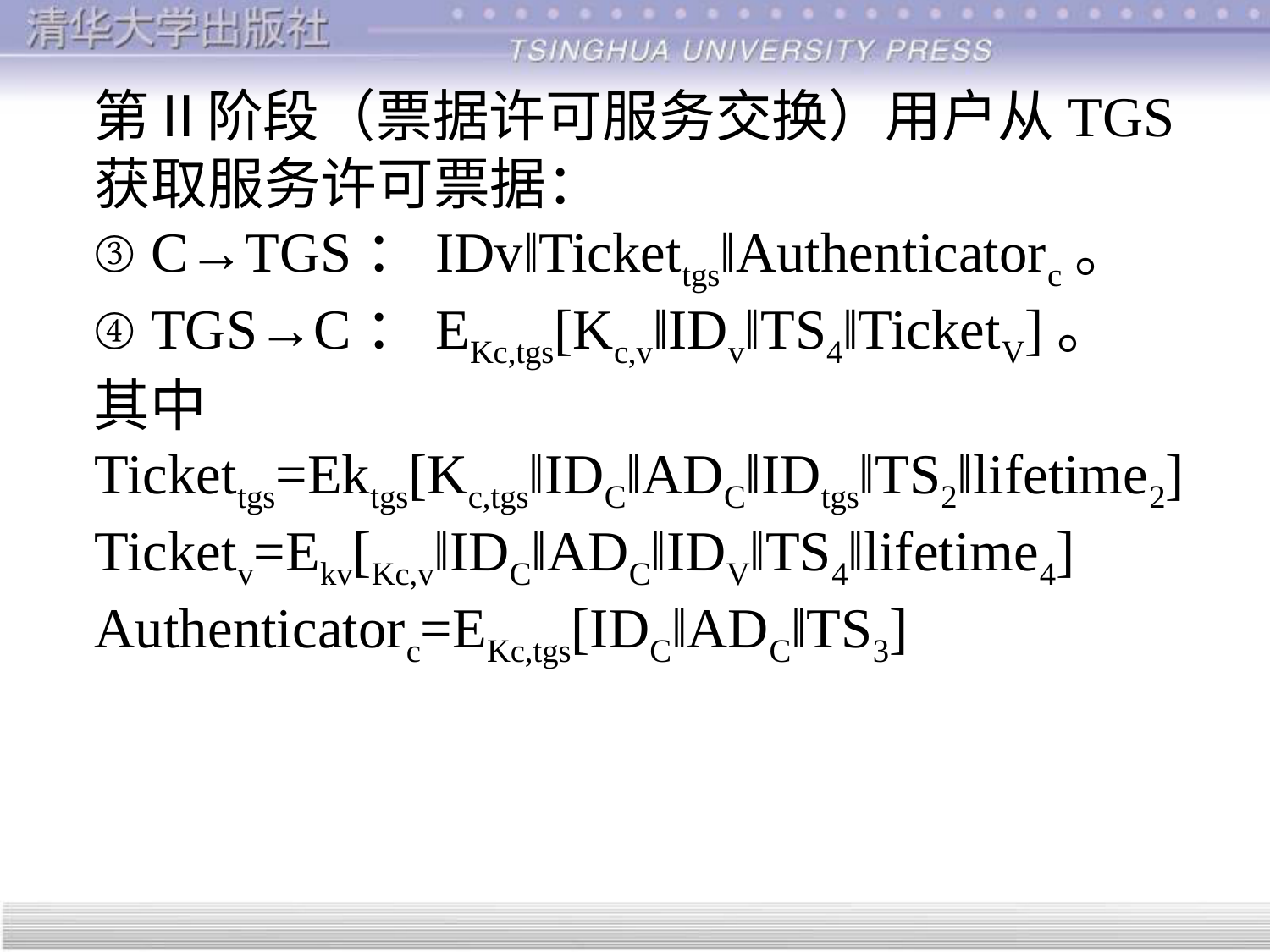

第Ⅱ阶段（票据许可服务交换）用户从TGS获取服务许可票据：
③ C→TGS：IDv‖Tickettgs‖Authenticatorc。
④ TGS→C：EKc,tgs[Kc,v‖IDv‖TS4‖TicketV]。
其中Tickettgs=Ektgs[Kc,tgs‖IDC‖ADC‖IDtgs‖TS2‖lifetime2]
	Ticketv=Ekv[Kc,v‖IDC‖ADC‖IDV‖TS4‖lifetime4]
	Authenticatorc=EKc,tgs[IDC‖ADC‖TS3]